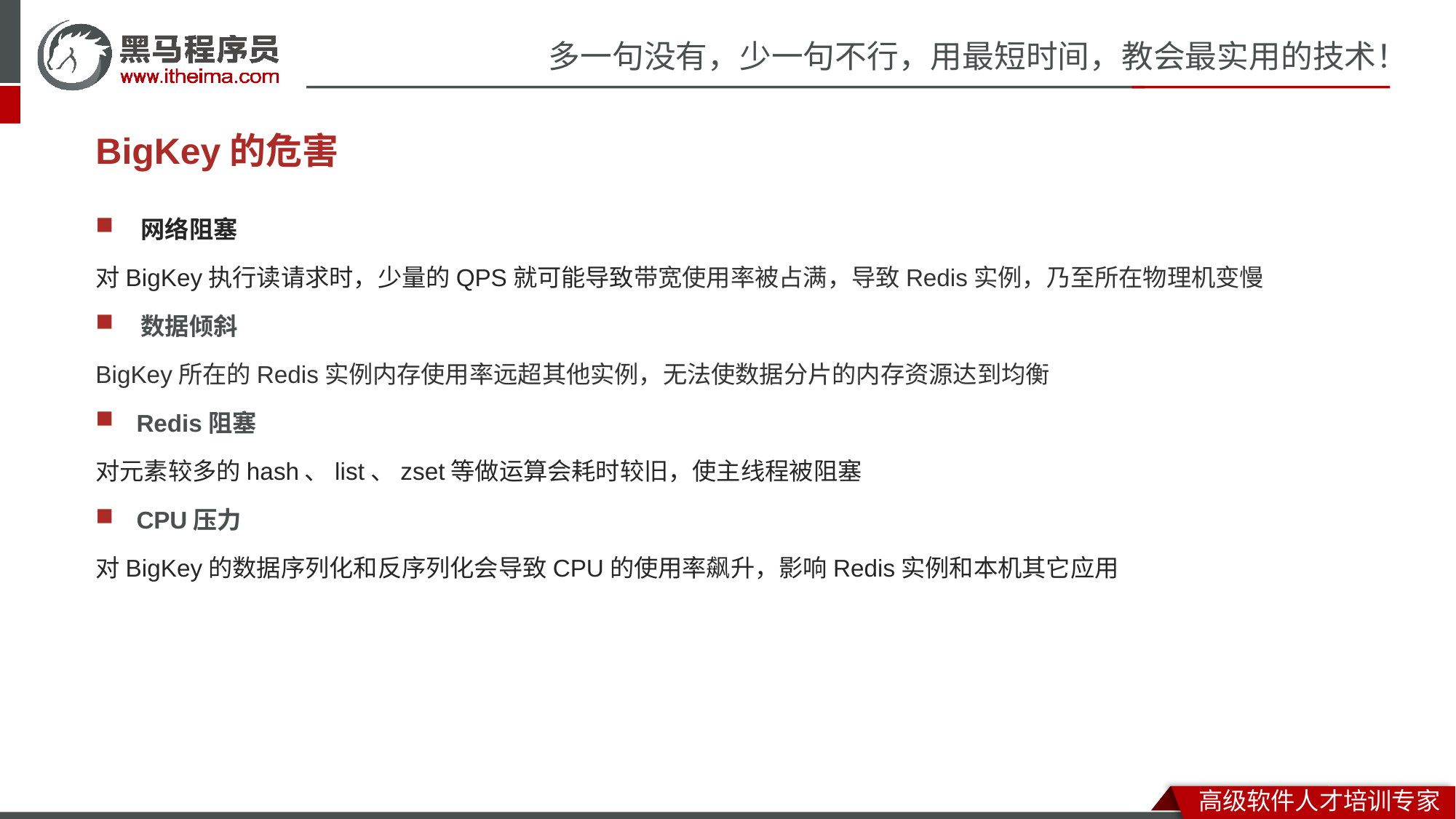

# BigKey的危害
 网络阻塞
对BigKey执行读请求时，少量的QPS就可能导致带宽使用率被占满，导致Redis实例，乃至所在物理机变慢
 数据倾斜
BigKey所在的Redis实例内存使用率远超其他实例，无法使数据分片的内存资源达到均衡
 Redis阻塞
对元素较多的hash、list、zset等做运算会耗时较旧，使主线程被阻塞
 CPU压力
对BigKey的数据序列化和反序列化会导致CPU的使用率飙升，影响Redis实例和本机其它应用